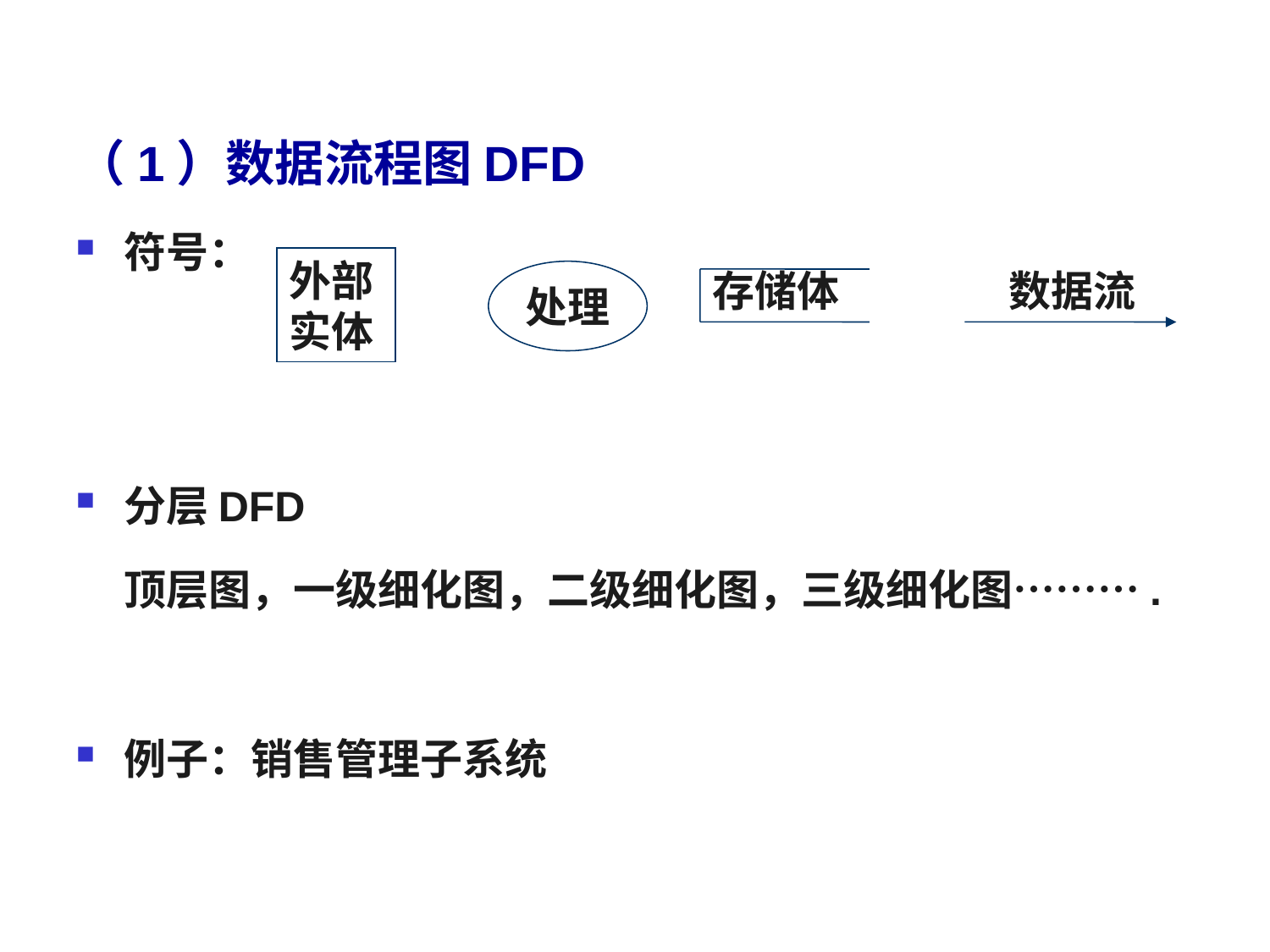

（1）数据流程图DFD
符号：

分层DFD
	顶层图，一级细化图，二级细化图，三级细化图……….

例子：销售管理子系统
外部实体
存储体

数据流

处理